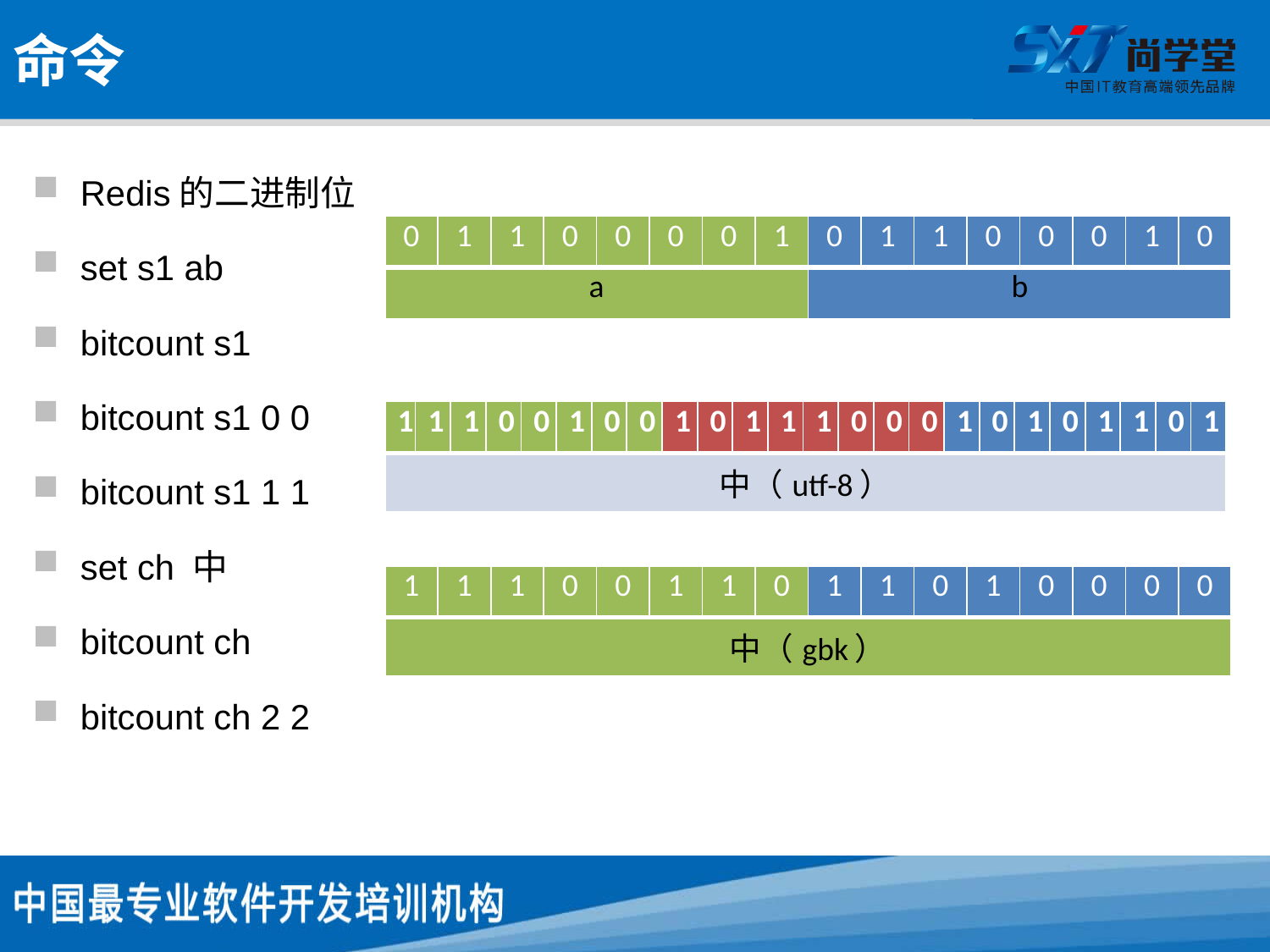

# 命令
Redis的二进制位
set s1 ab
bitcount s1
bitcount s1 0 0
bitcount s1 1 1
set ch 中
bitcount ch
bitcount ch 2 2
| 0 | 1 | 1 | 0 | 0 | 0 | 0 | 1 | 0 | 1 | 1 | 0 | 0 | 0 | 1 | 0 |
| --- | --- | --- | --- | --- | --- | --- | --- | --- | --- | --- | --- | --- | --- | --- | --- |
| a |  |  |  |  |  |  |  | b |  |  |  |  |  |  |  |
| 1 | 1 | 1 | 0 | 0 | 1 | 0 | 0 | 1 | 0 | 1 | 1 | 1 | 0 | 0 | 0 | 1 | 0 | 1 | 0 | 1 | 1 | 0 | 1 |
| --- | --- | --- | --- | --- | --- | --- | --- | --- | --- | --- | --- | --- | --- | --- | --- | --- | --- | --- | --- | --- | --- | --- | --- |
| 中（utf-8） |  |  |  |  |  |  |  |  |  |  |  |  |  |  |  |  |  |  |  |  |  |  |  |
| 1 | 1 | 1 | 0 | 0 | 1 | 1 | 0 | 1 | 1 | 0 | 1 | 0 | 0 | 0 | 0 |
| --- | --- | --- | --- | --- | --- | --- | --- | --- | --- | --- | --- | --- | --- | --- | --- |
| 中（gbk） |  |  |  |  |  |  |  |  |  |  |  |  |  |  |  |